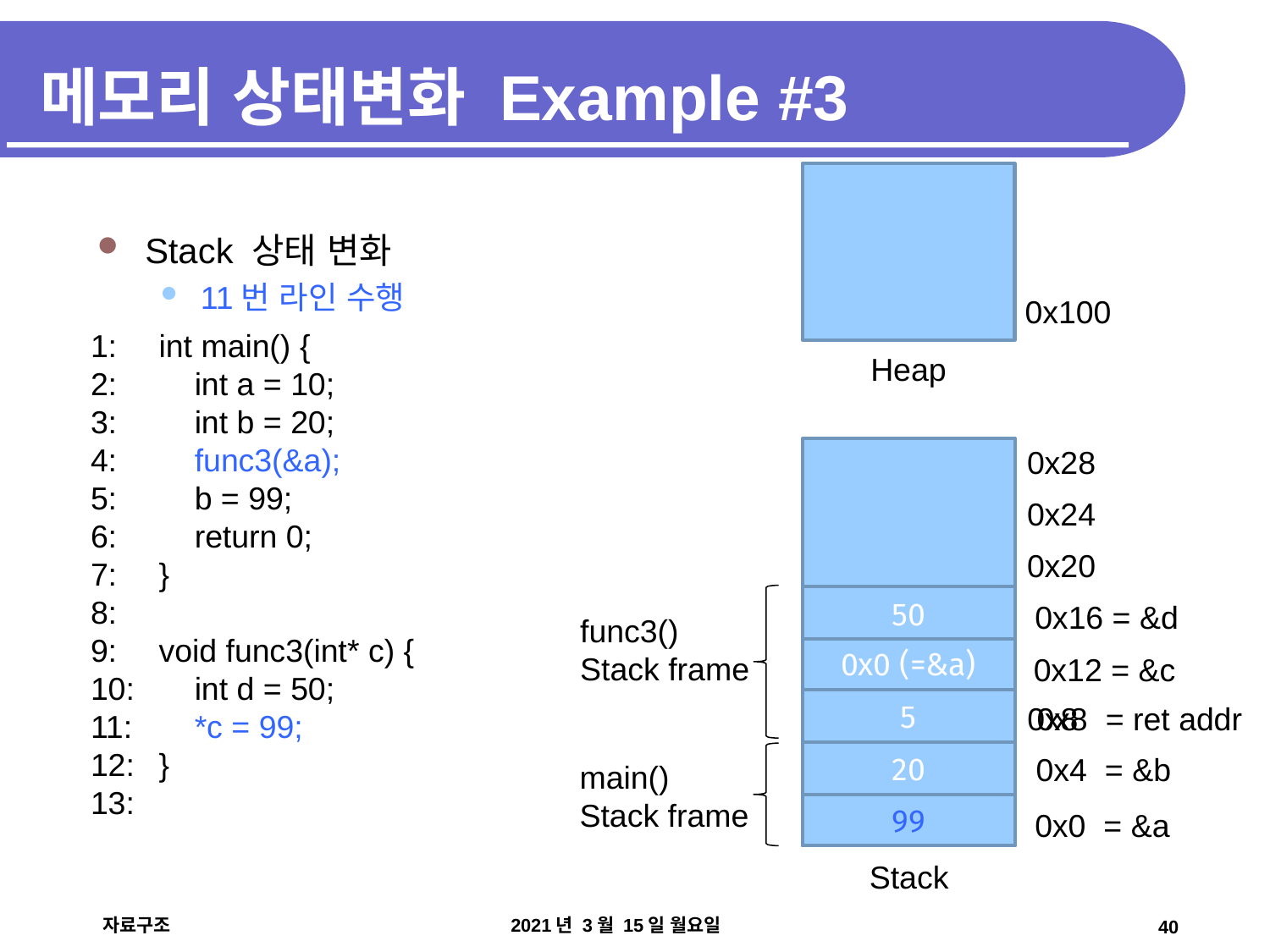

# 메모리 상태변화 Example #3

Stack 상태 변화
11번 라인 수행
0x100
1:
2:
3:
4:
5:
6:
7:
8:
9:
10:
11:
12:
13:
int main() {
    int a = 10;
    int b = 20;
    func3(&a);
    b = 99;
    return 0;
}

void func3(int* c) {
    int d = 50;
    *c = 99;
}
Heap
0x28

0x24
0x20

50
0x16 = &d
func3()
Stack frame
0x0 (=&a)
0x12 = &c
5
0x8
0x8  = ret addr
20

0x4  = &b
main()
Stack frame
99
0x0  = &a
Stack
40